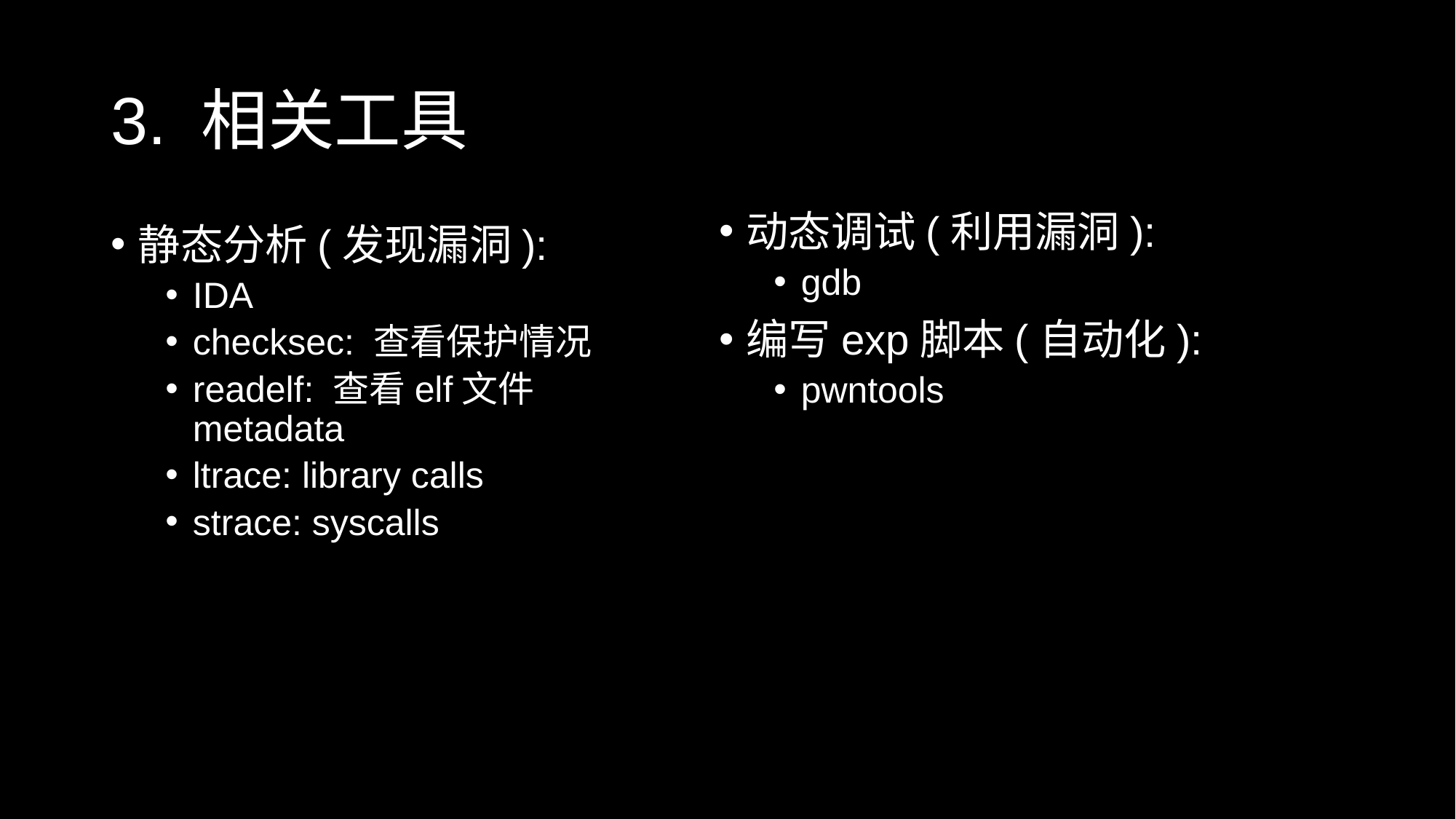

# 3. 相关工具
动态调试(利用漏洞):
gdb
编写exp脚本(自动化):
pwntools
静态分析(发现漏洞):
IDA
checksec: 查看保护情况
readelf: 查看elf文件metadata
ltrace: library calls
strace: syscalls